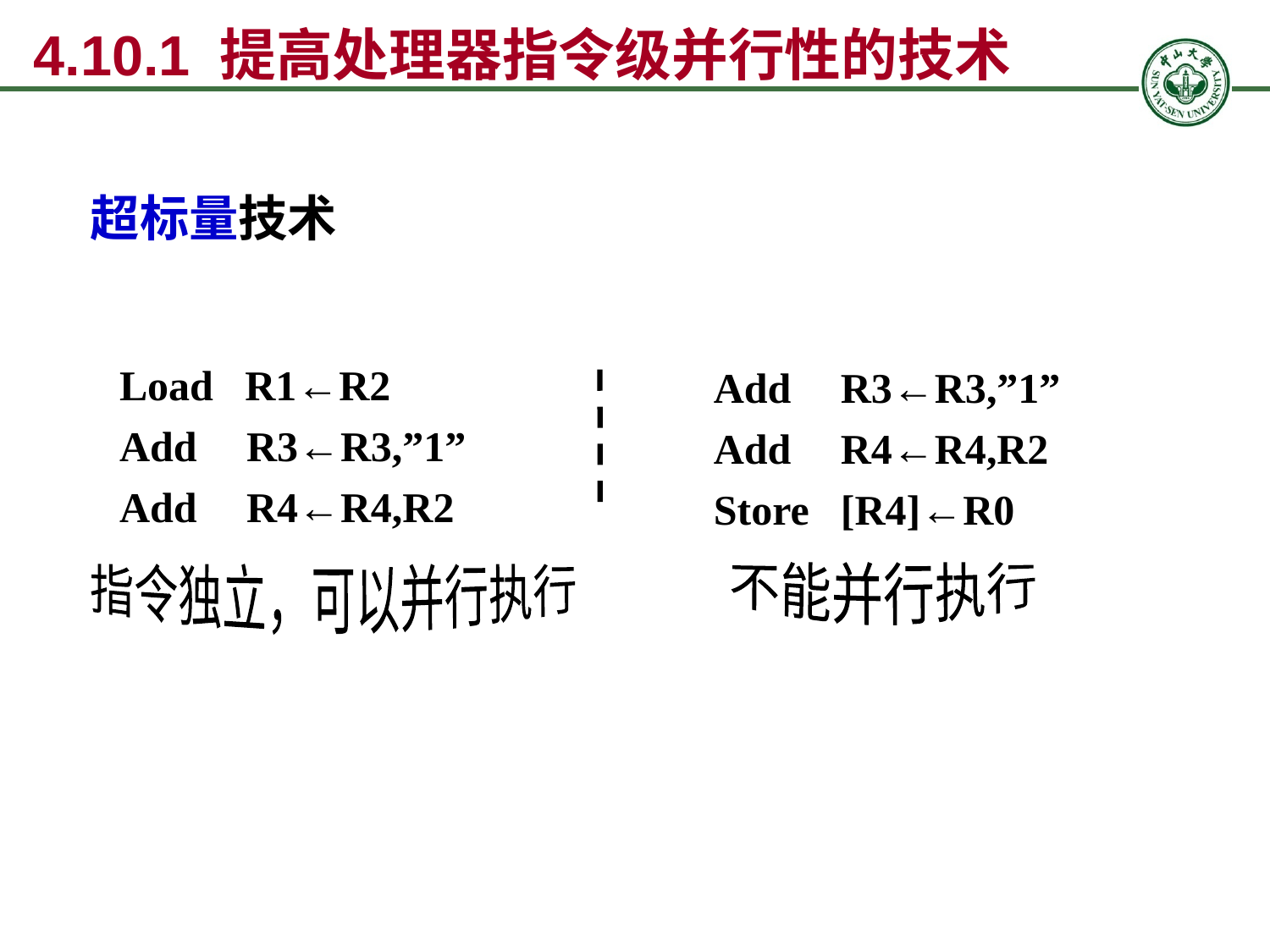

4.10.1 提高处理器指令级并行性的技术
超标量技术
Load   R1←R2
Add    	R3←R3,”1”
Add    	R4←R4,R2
Add    	R3←R3,”1”
Add    	R4←R4,R2
Store  	[R4]←R0

不能并行执行
指令独立，可以并行执行